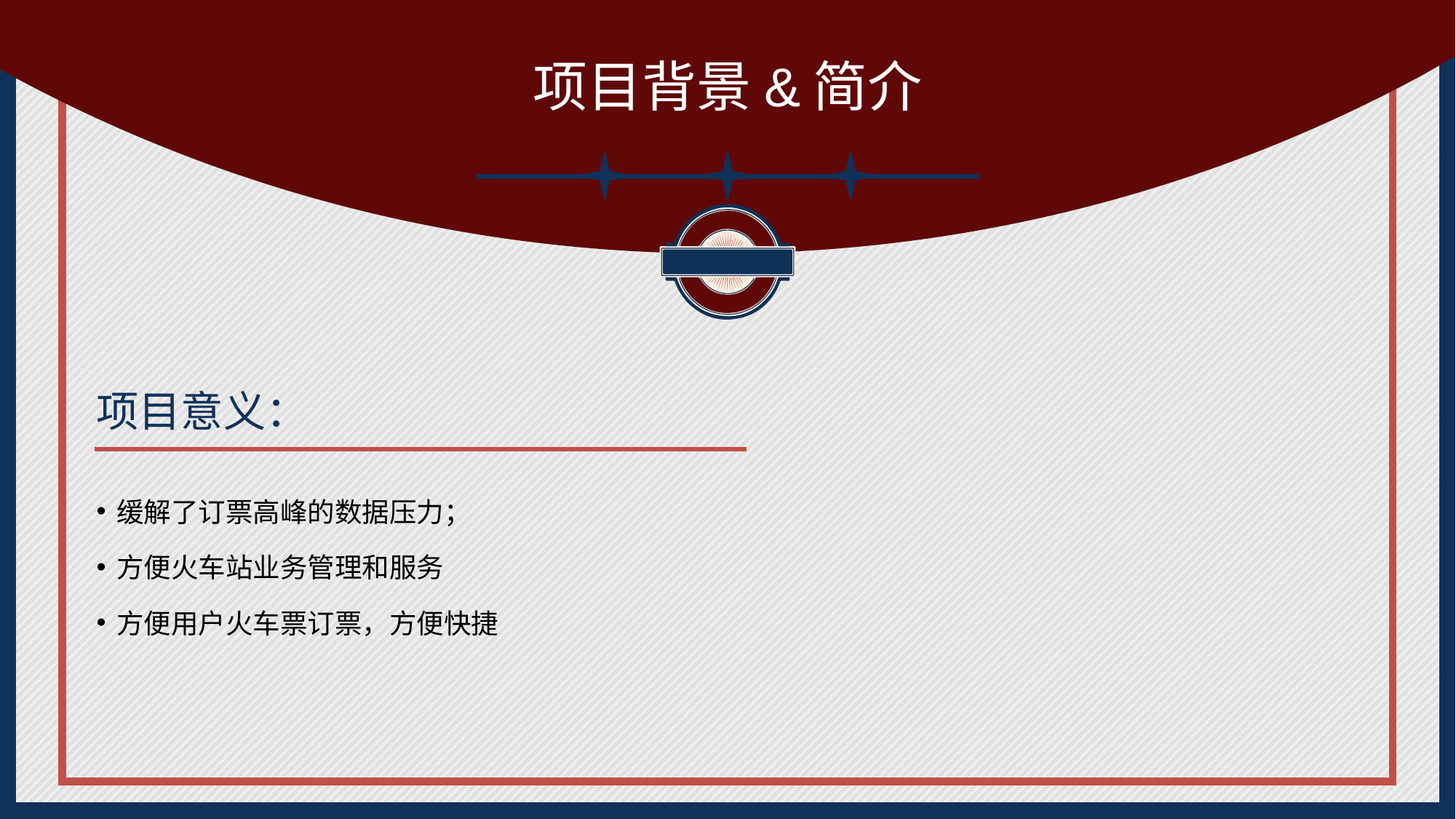

项目背景&简介

项目意义：
缓解了订票高峰的数据压力；
方便火车站业务管理和服务
方便用户火车票订票，方便快捷